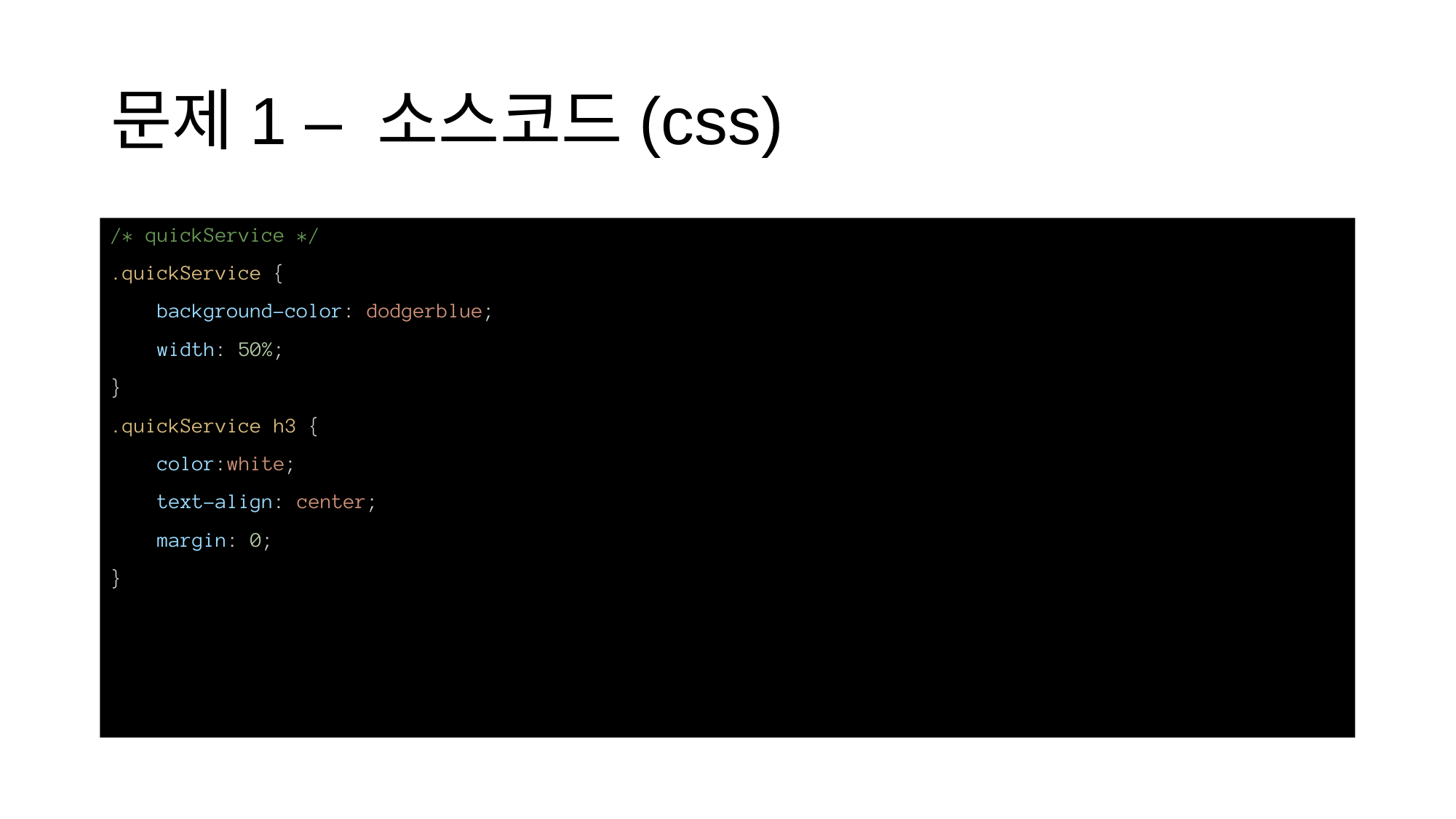

# 문제1 – 소스코드(css)
/* quickService */
.quickService {
    background-color: dodgerblue;
    width: 50%;
}
.quickService h3 {
    color:white;
    text-align: center;
    margin: 0;
}